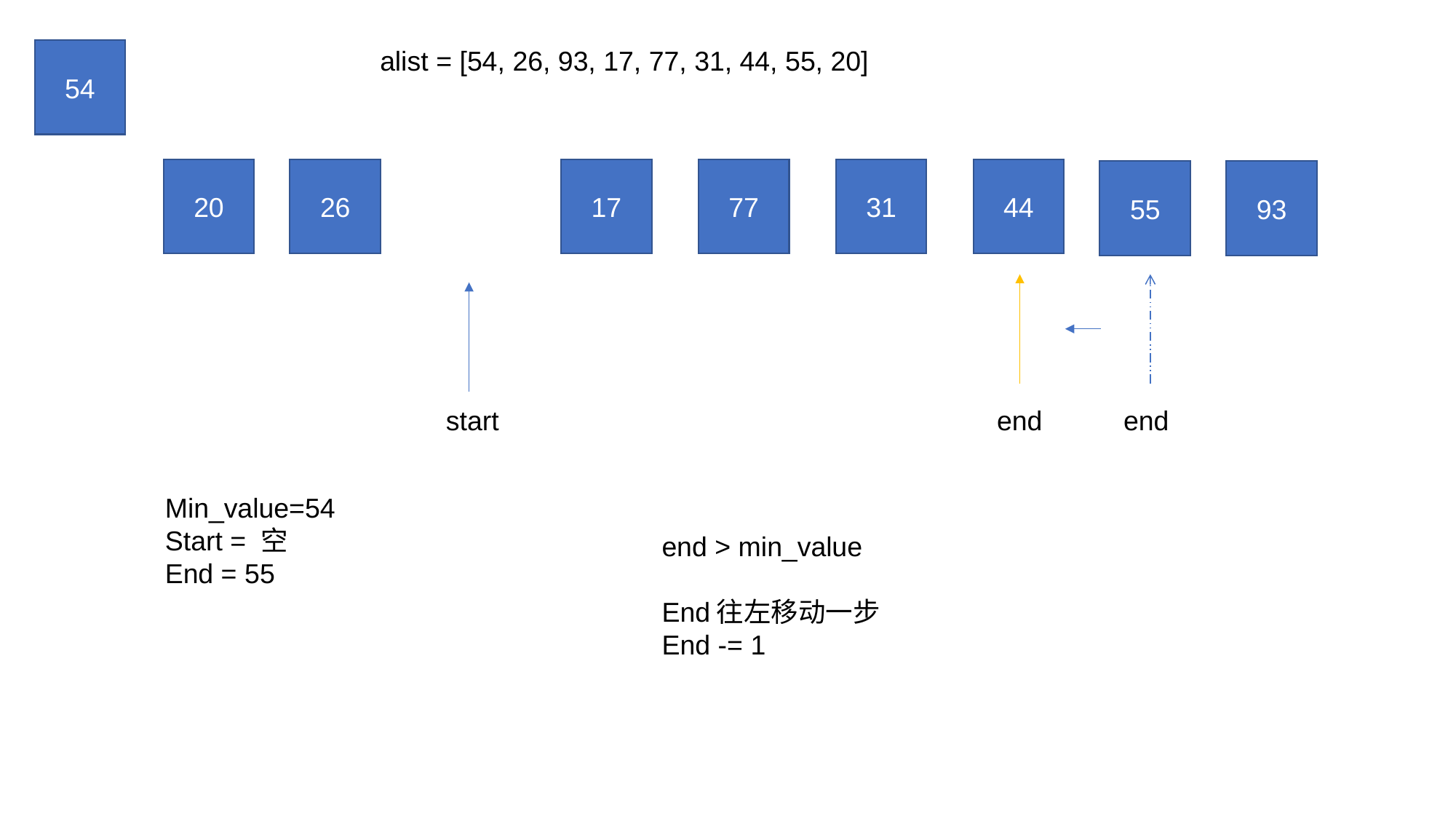

alist = [54, 26, 93, 17, 77, 31, 44, 55, 20]
54
20
31
44
26
17
77
93
55
end
end
start
Min_value=54
Start = 空
End = 55
end > min_value

End往左移动一步
End -= 1